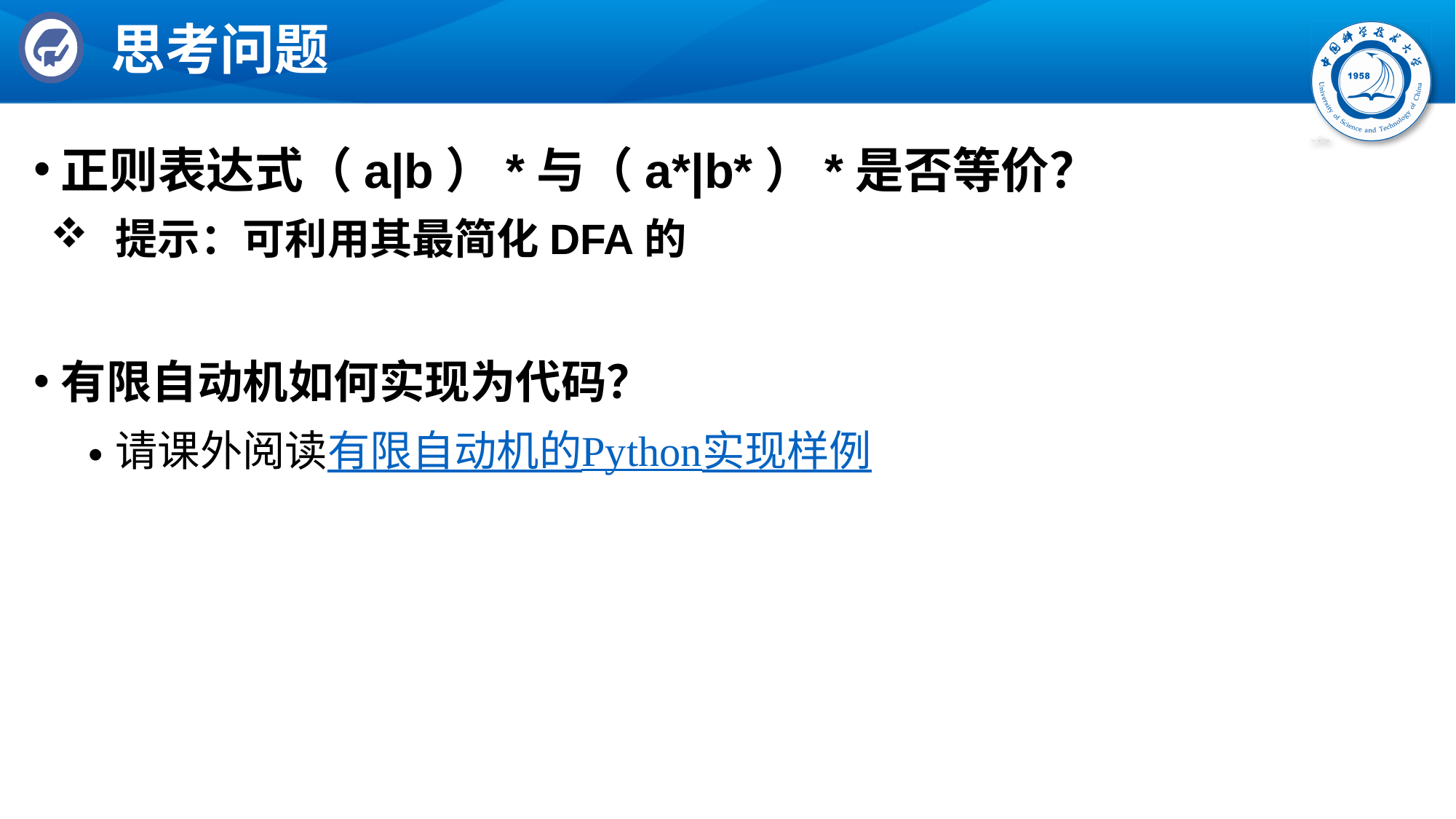

# 思考问题
正则表达式（a|b）*与（a*|b*）*是否等价？
提示：可利用其最简化DFA的

有限自动机如何实现为代码？
请课外阅读有限自动机的Python实现样例